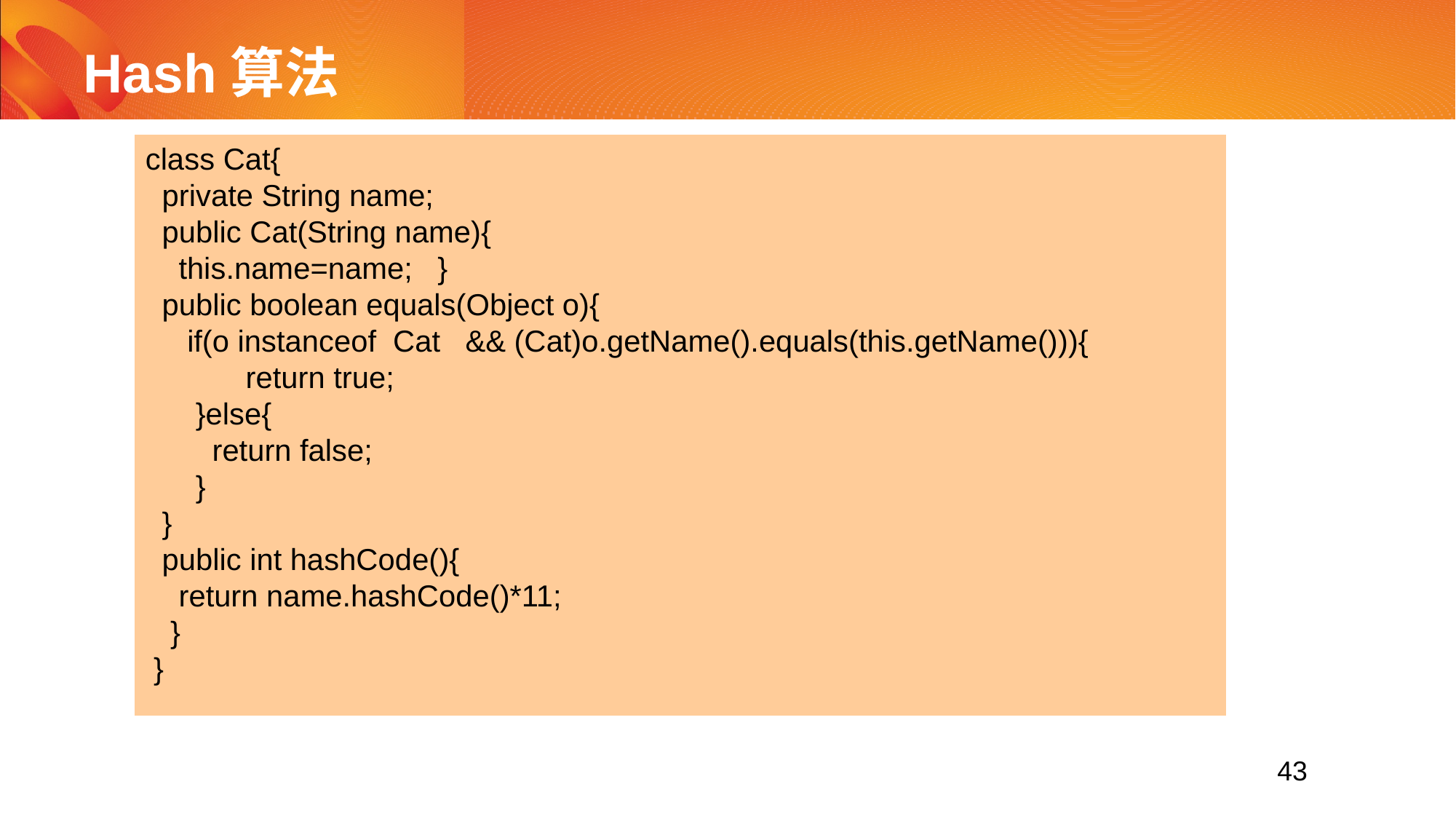

# Hash算法
class Cat{
  private String name;
  public Cat(String name){
    this.name=name;   }
  public boolean equals(Object o){
     if(o instanceof  Cat   && (Cat)o.getName().equals(this.getName())){
            return true;
      }else{
        return false;
      }
  }
  public int hashCode(){
    return name.hashCode()*11;
   }
 }